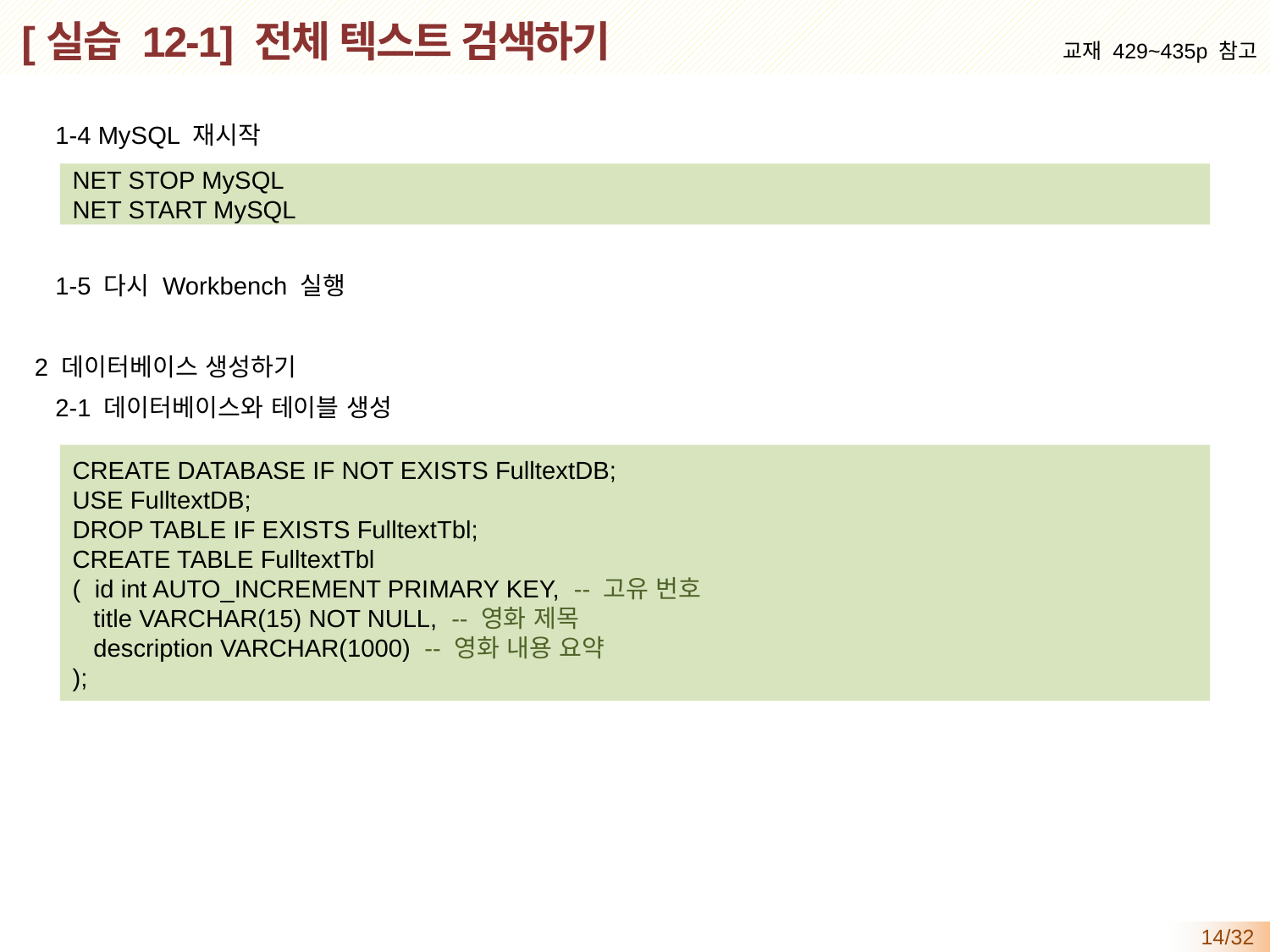

# [실습 12-1] 전체 텍스트 검색하기
교재 429~435p 참고
   1-4 MySQL 재시작

   1-5 다시 Workbench 실행

2 데이터베이스 생성하기
   2-1 데이터베이스와 테이블 생성

NET STOP MySQL
NET START MySQL
CREATE DATABASE IF NOT EXISTS FulltextDB;
USE FulltextDB;
DROP TABLE IF EXISTS FulltextTbl;
CREATE TABLE FulltextTbl
(  id int AUTO_INCREMENT PRIMARY KEY,  -- 고유 번호
   title VARCHAR(15) NOT NULL,  -- 영화 제목
   description VARCHAR(1000)  -- 영화 내용 요약
);